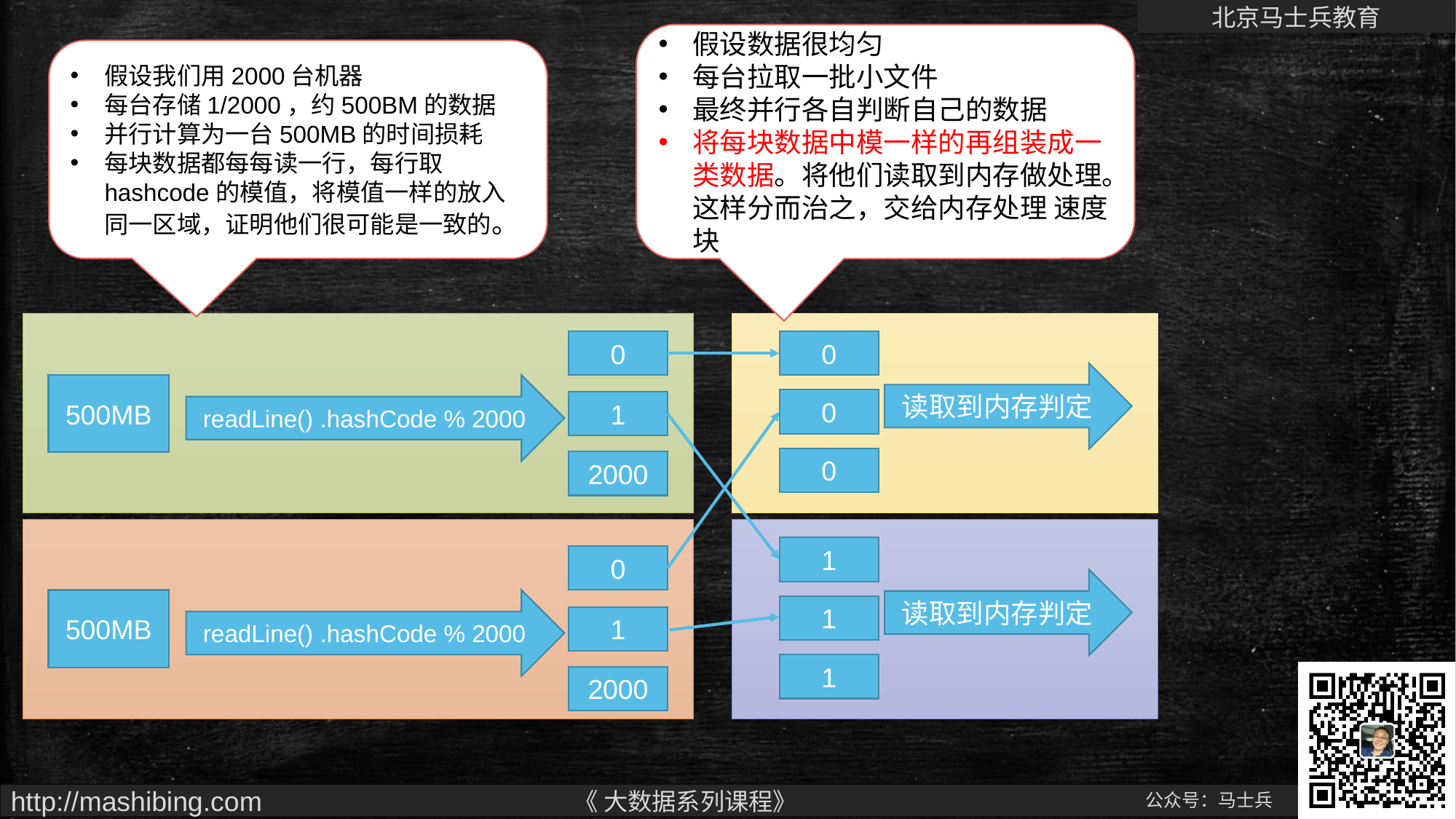

假设数据很均匀
每台拉取一批小文件
最终并行各自判断自己的数据
将每块数据中模一样的再组装成一类数据。将他们读取到内存做处理。这样分而治之，交给内存处理 速度块
假设我们用2000台机器
每台存储1/2000，约500BM的数据
并行计算为一台500MB的时间损耗
每块数据都每每读一行，每行取hashcode的模值，将模值一样的放入同一区域，证明他们很可能是一致的。

0
0
读取到内存判定
500MB
readLine() .hashCode % 2000
0
1
0
2000

1
0
读取到内存判定
500MB
readLine() .hashCode % 2000
1
1
1
2000